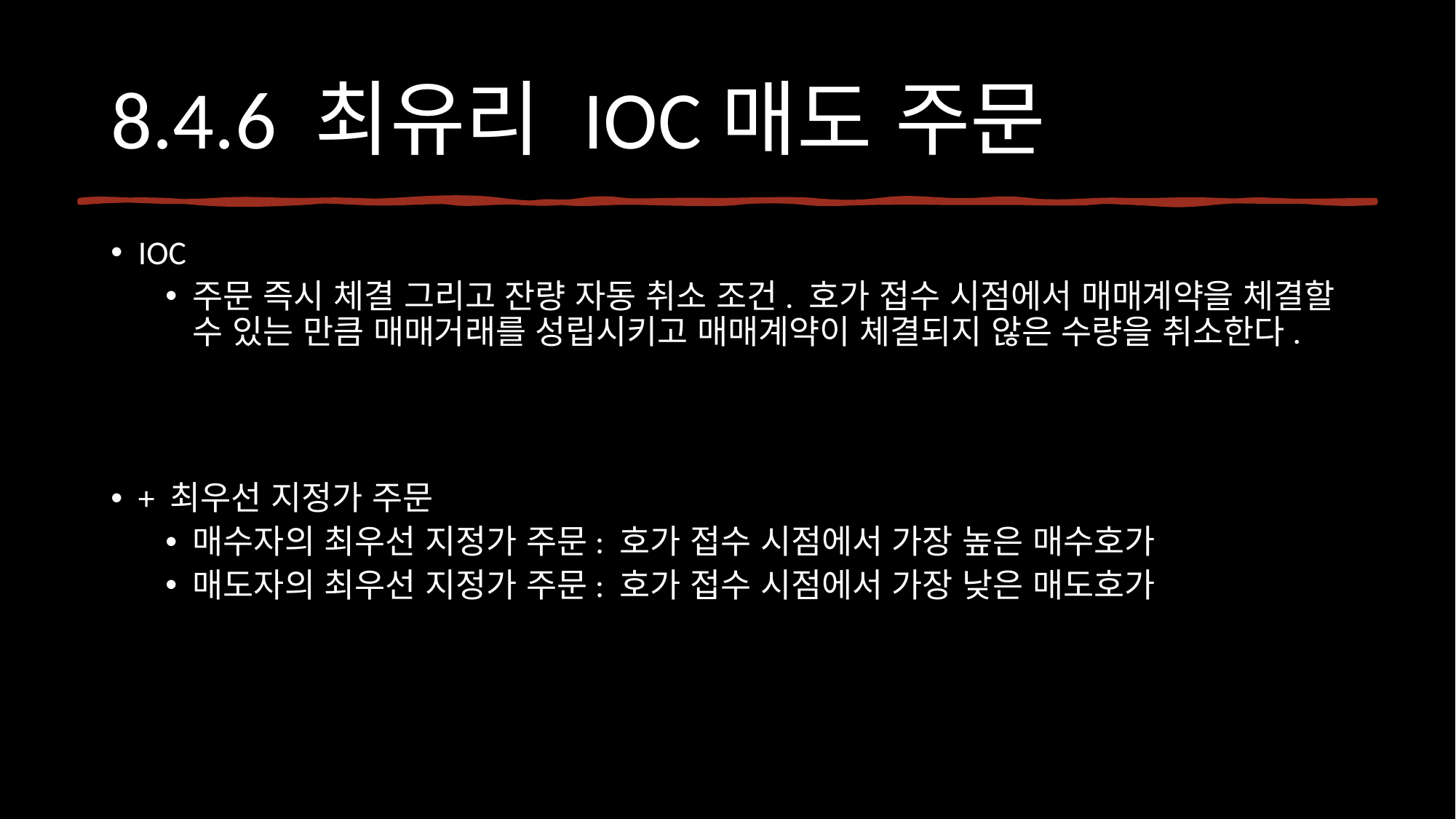

# 8.4.6 최유리 IOC매도 주문

IOC
주문 즉시 체결 그리고 잔량 자동 취소 조건. 호가 접수 시점에서 매매계약을 체결할 수 있는 만큼 매매거래를 성립시키고 매매계약이 체결되지 않은 수량을 취소한다.

+ 최우선 지정가 주문
매수자의 최우선 지정가 주문: 호가 접수 시점에서 가장 높은 매수호가
매도자의 최우선 지정가 주문: 호가 접수 시점에서 가장 낮은 매도호가